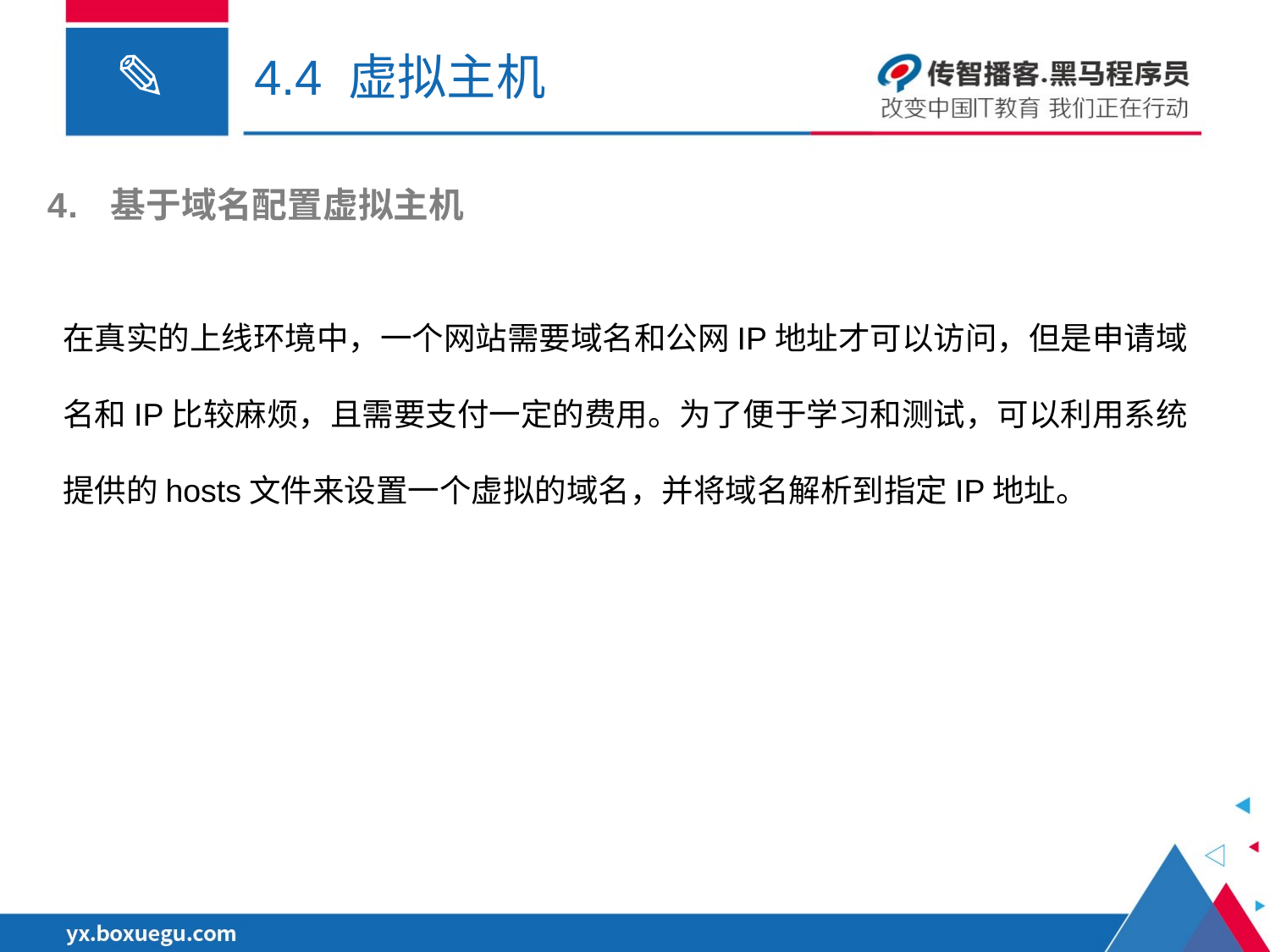

# 4.4 虚拟主机
基于域名配置虚拟主机
在真实的上线环境中，一个网站需要域名和公网IP地址才可以访问，但是申请域名和IP比较麻烦，且需要支付一定的费用。为了便于学习和测试，可以利用系统提供的hosts文件来设置一个虚拟的域名，并将域名解析到指定IP地址。